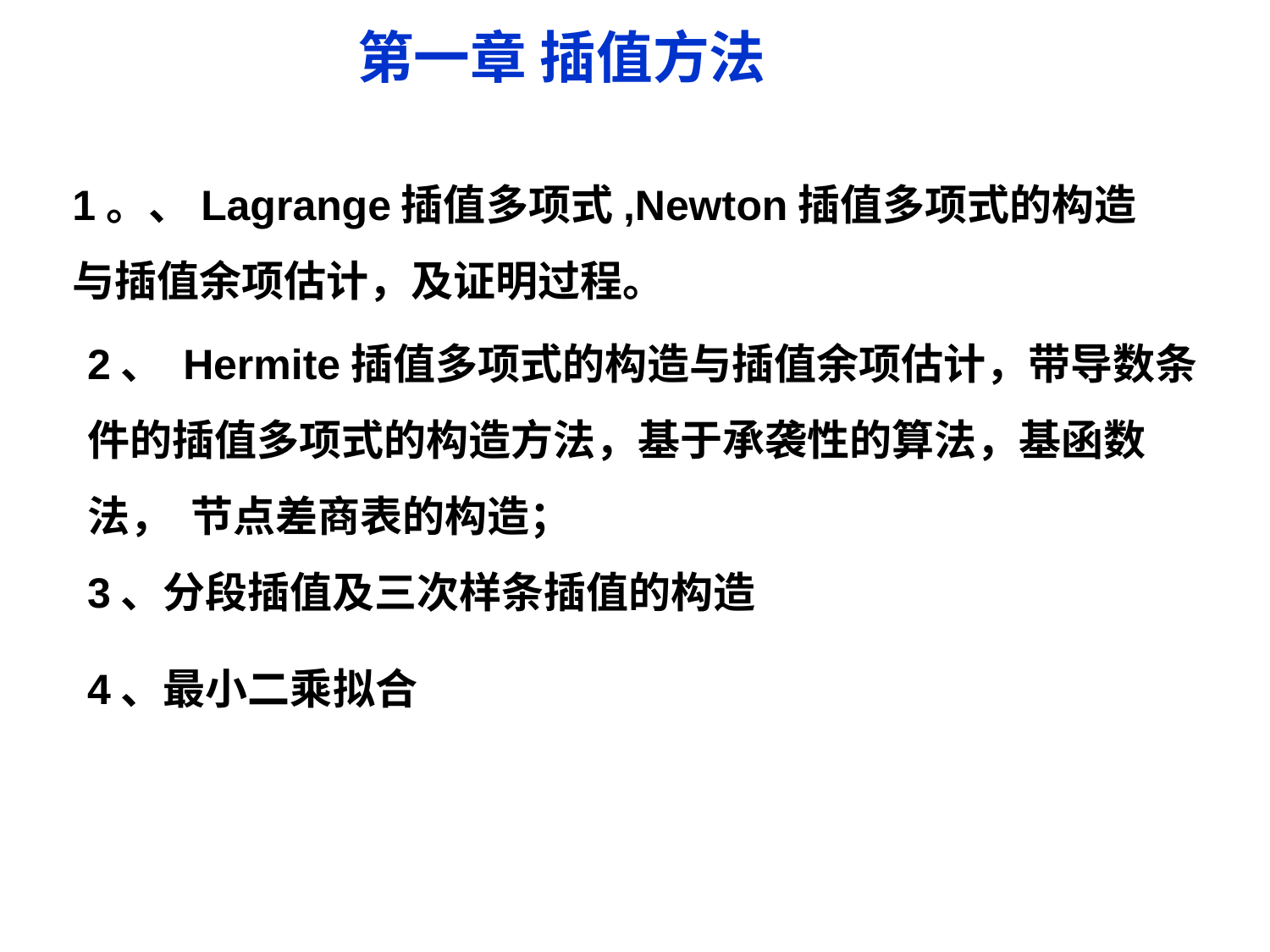

第一章 插值方法
1。、Lagrange插值多项式,Newton插值多项式的构造与插值余项估计，及证明过程。
2、 Hermite插值多项式的构造与插值余项估计，带导数条件的插值多项式的构造方法，基于承袭性的算法，基函数法，  节点差商表的构造；
3、分段插值及三次样条插值的构造
4、最小二乘拟合